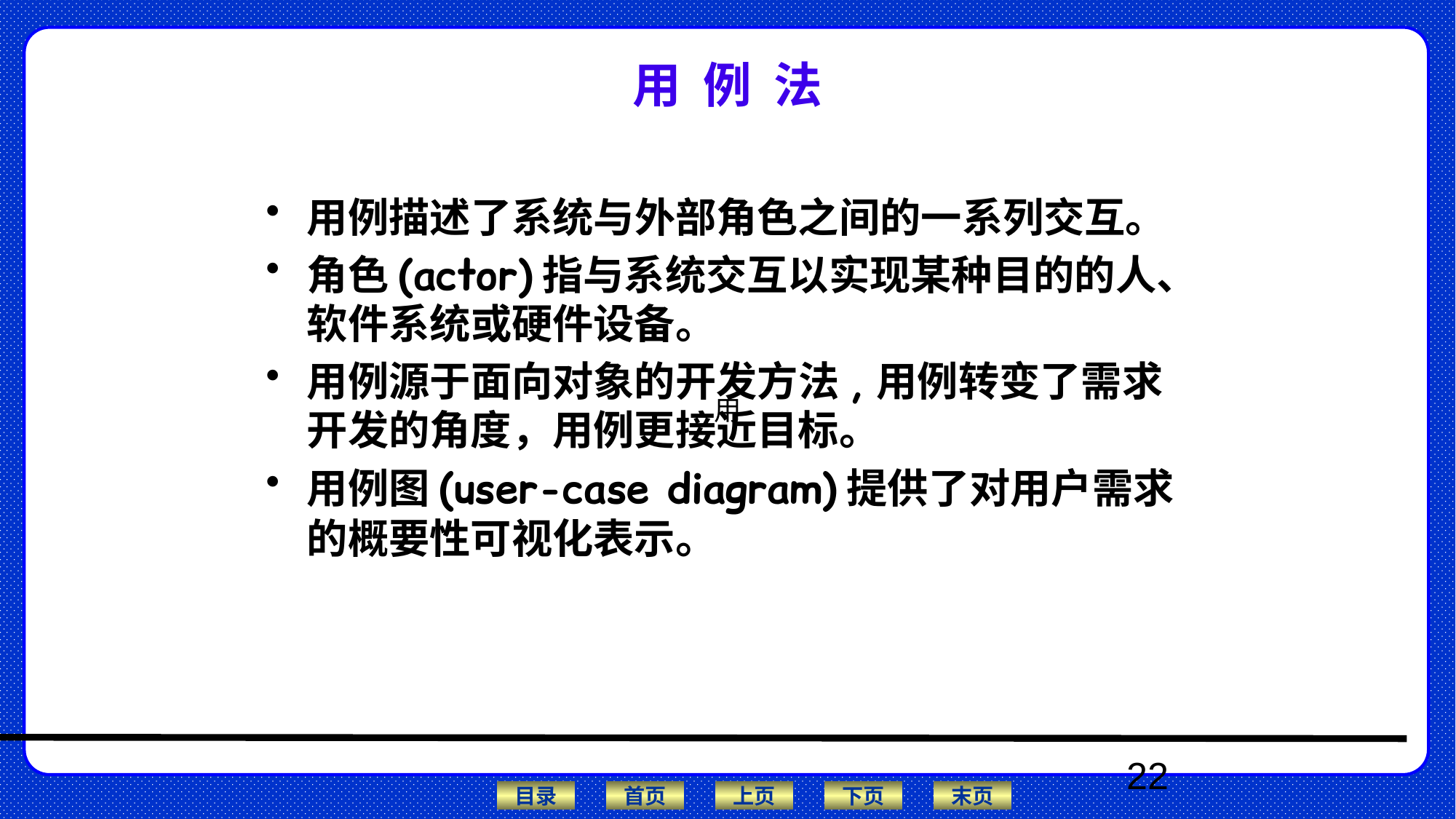

# 用  例  法
用例描述了系统与外部角色之间的一系列交互。
角色(actor)指与系统交互以实现某种目的的人、软件系统或硬件设备。
用例源于面向对象的开发方法,用例转变了需求开发的角度，用例更接近目标。
用例图(user-case diagram)提供了对用户需求的概要性可视化表示。
用
22